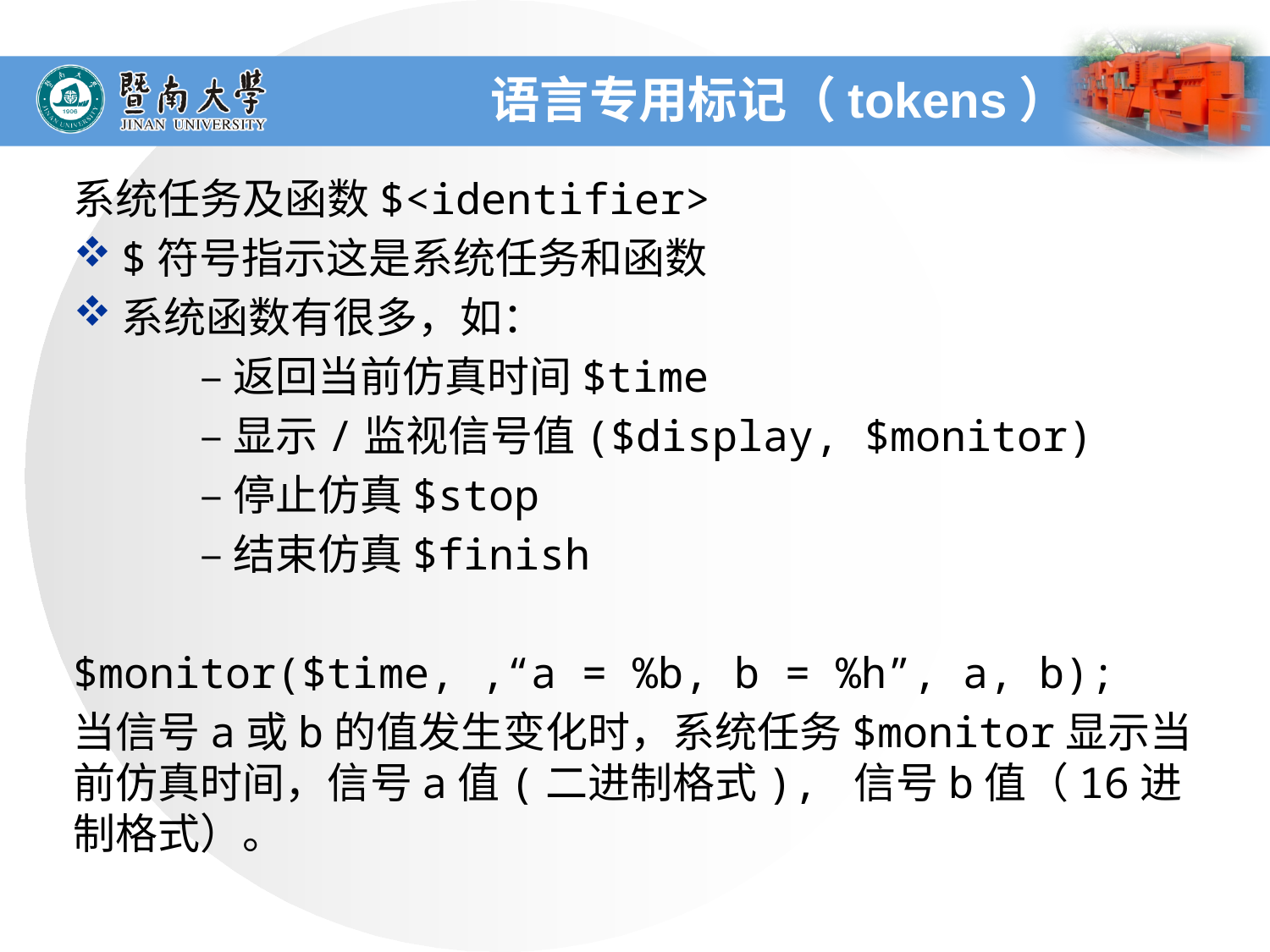

# 语言专用标记（tokens）
系统任务及函数$<identifier>
$符号指示这是系统任务和函数
系统函数有很多，如：
	–返回当前仿真时间$time
	–显示/监视信号值($display, $monitor)
	–停止仿真$stop
	–结束仿真$finish

$monitor($time, ,“a = %b, b = %h”, a, b);
当信号a或b的值发生变化时，系统任务$monitor显示当前仿真时间，信号a值(二进制格式), 信号b值（16进制格式）。